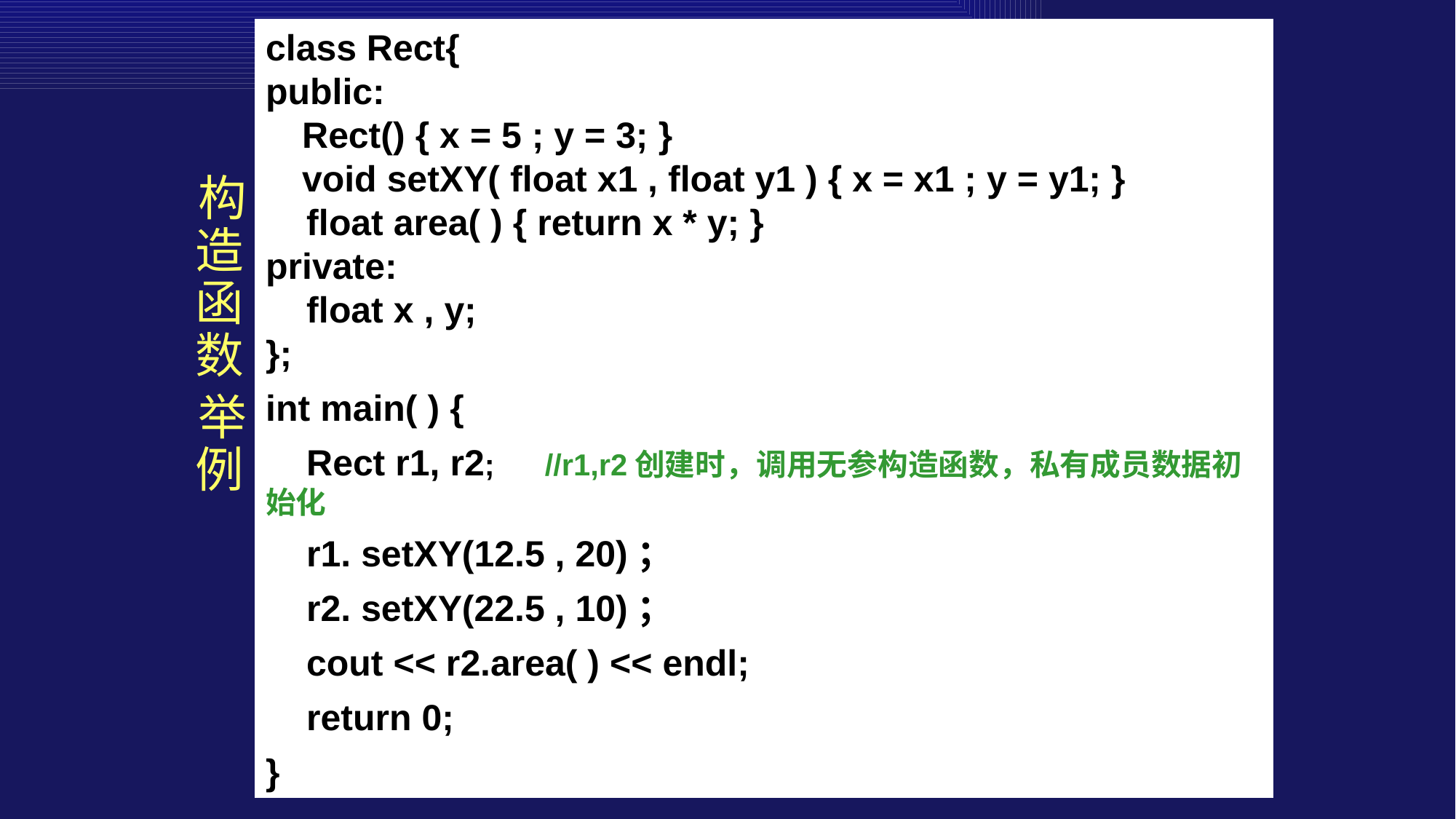

class Rect{
public:
    Rect() { x = 5 ; y = 3; }
    void setXY( float x1 , float y1 ) { x = x1 ; y = y1; }
    float area( ) { return x * y; }
private:
    float x , y;
};
int main( ) {
    Rect r1, r2;      //r1,r2创建时，调用无参构造函数，私有成员数据初始化
    r1. setXY(12.5 , 20)；
    r2. setXY(22.5 , 10)；
    cout << r2.area( ) << endl;
    return 0;
}
   构造函数
   举例